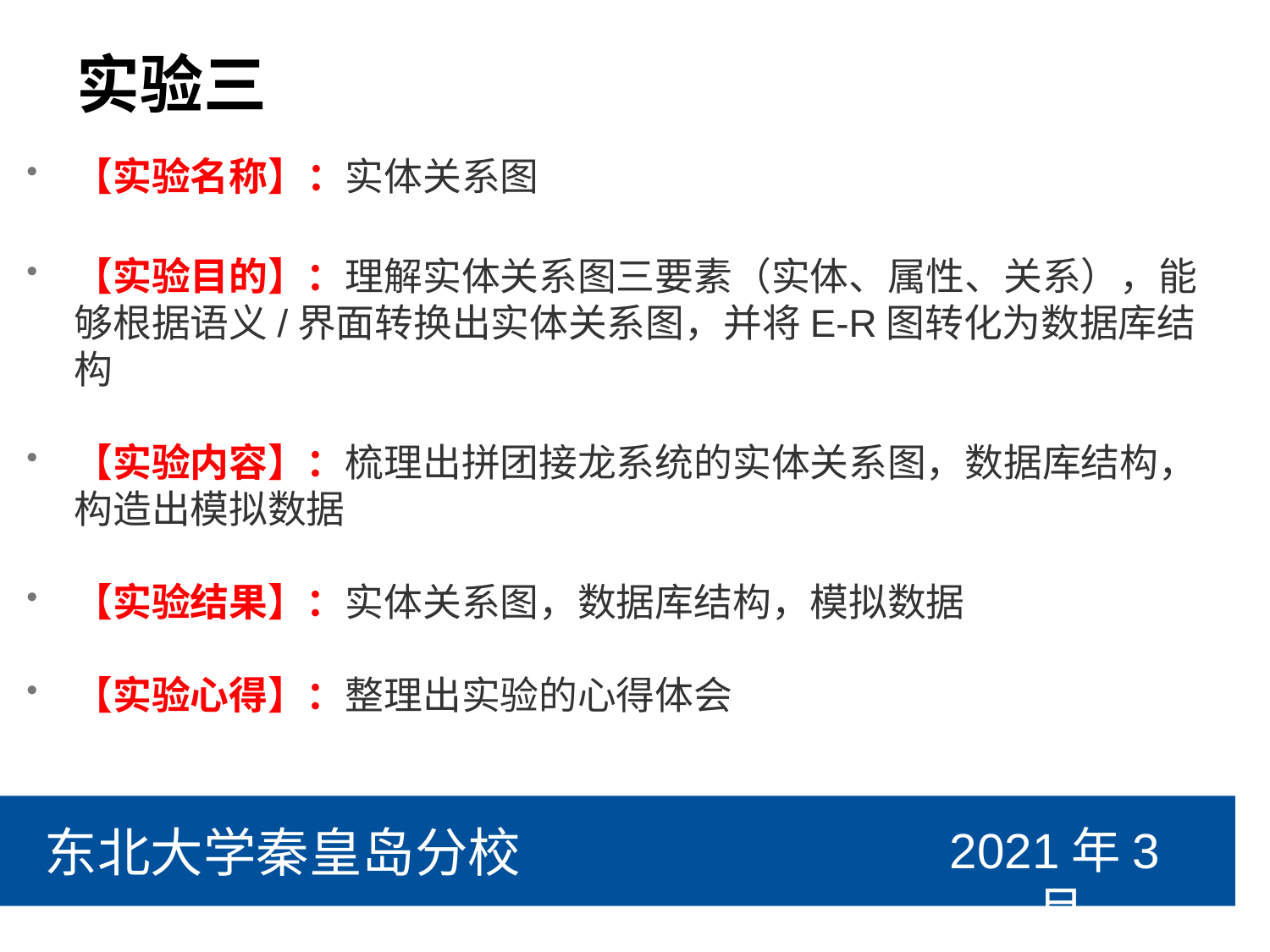

# 实验三
【实验名称】：实体关系图

【实验目的】：理解实体关系图三要素（实体、属性、关系），能够根据语义/界面转换出实体关系图，并将E-R图转化为数据库结构

【实验内容】：梳理出拼团接龙系统的实体关系图，数据库结构，构造出模拟数据

【实验结果】：实体关系图，数据库结构，模拟数据

【实验心得】：整理出实验的心得体会